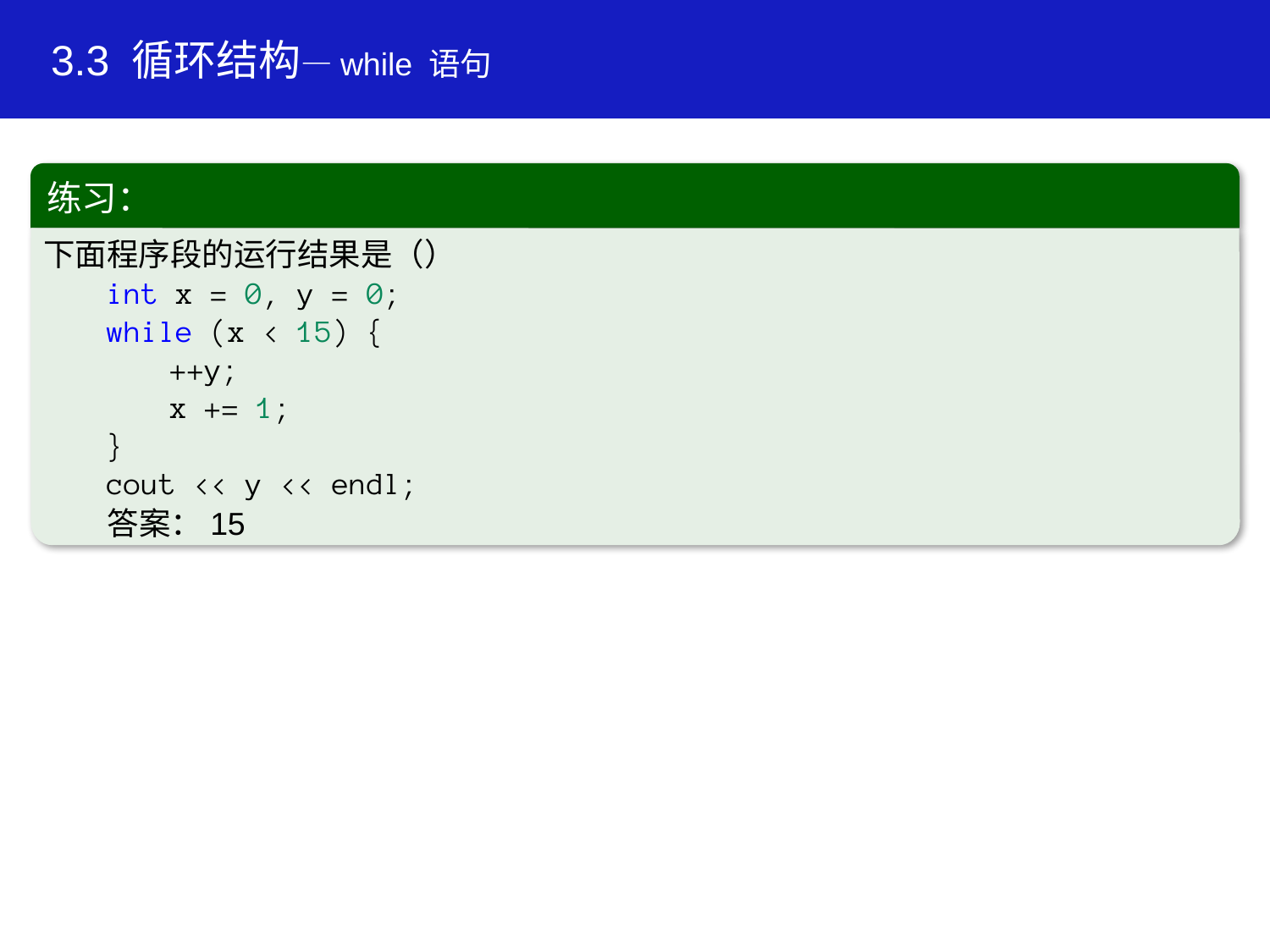

# 3.3 循环结构—while 语句
练习：
下面程序段的运行结果是（）
int x = 0, y = 0;
while (x < 15) {
++y;
x += 1;
}
cout << y << endl;

答案：15
28